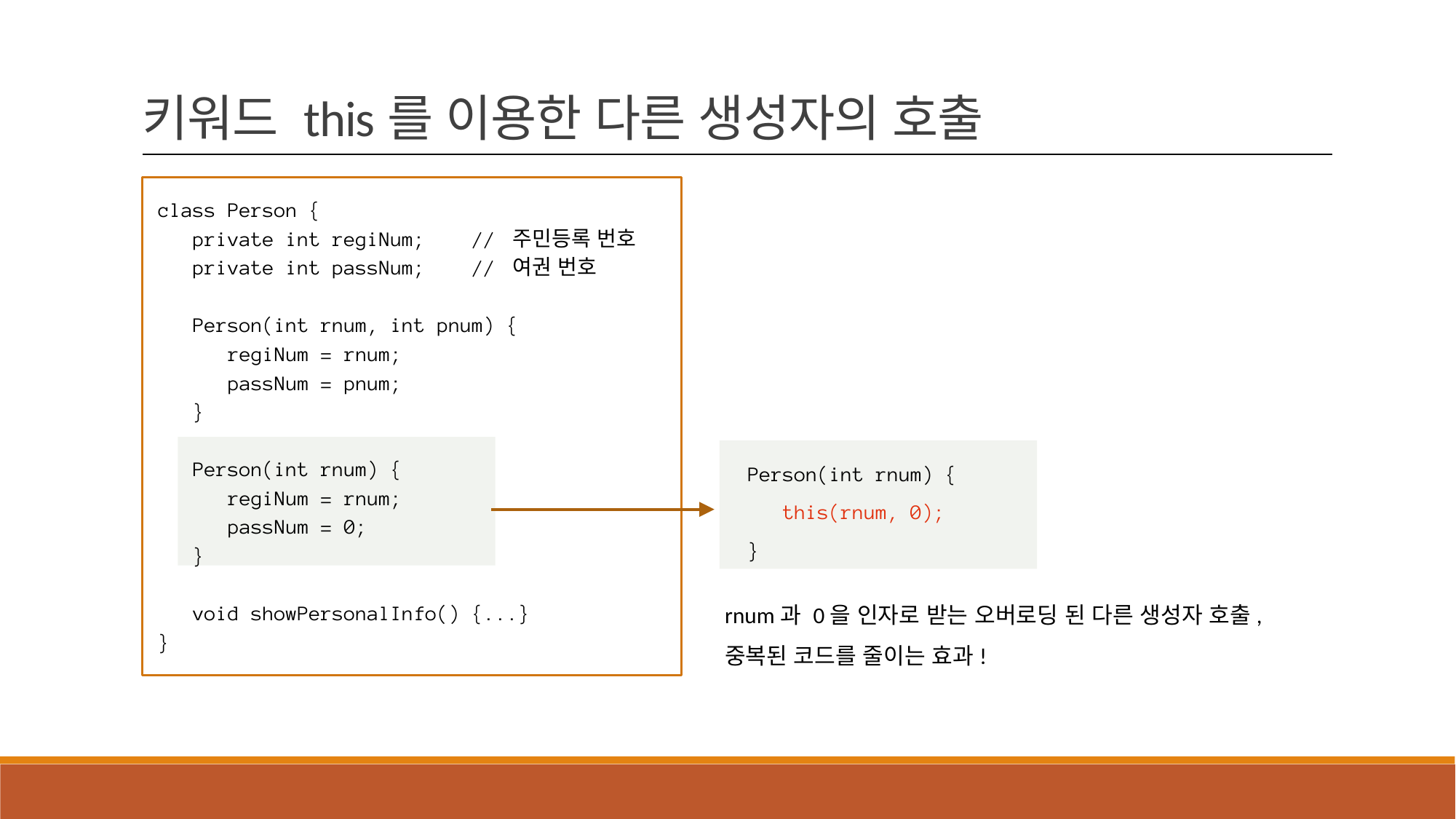

키워드 this를 이용한 다른 생성자의 호출

class Person {
   private int regiNum;    // 주민등록 번호
   private int passNum;    // 여권 번호

   Person(int rnum, int pnum) {
      regiNum = rnum;
      passNum = pnum;
   }

   Person(int rnum) {
      regiNum = rnum;
      passNum = 0;
   }

   void showPersonalInfo() {...}
}

Person(int rnum) {
   this(rnum, 0);
}
rnum과 0을 인자로 받는 오버로딩 된 다른 생성자 호출,
중복된 코드를 줄이는 효과!